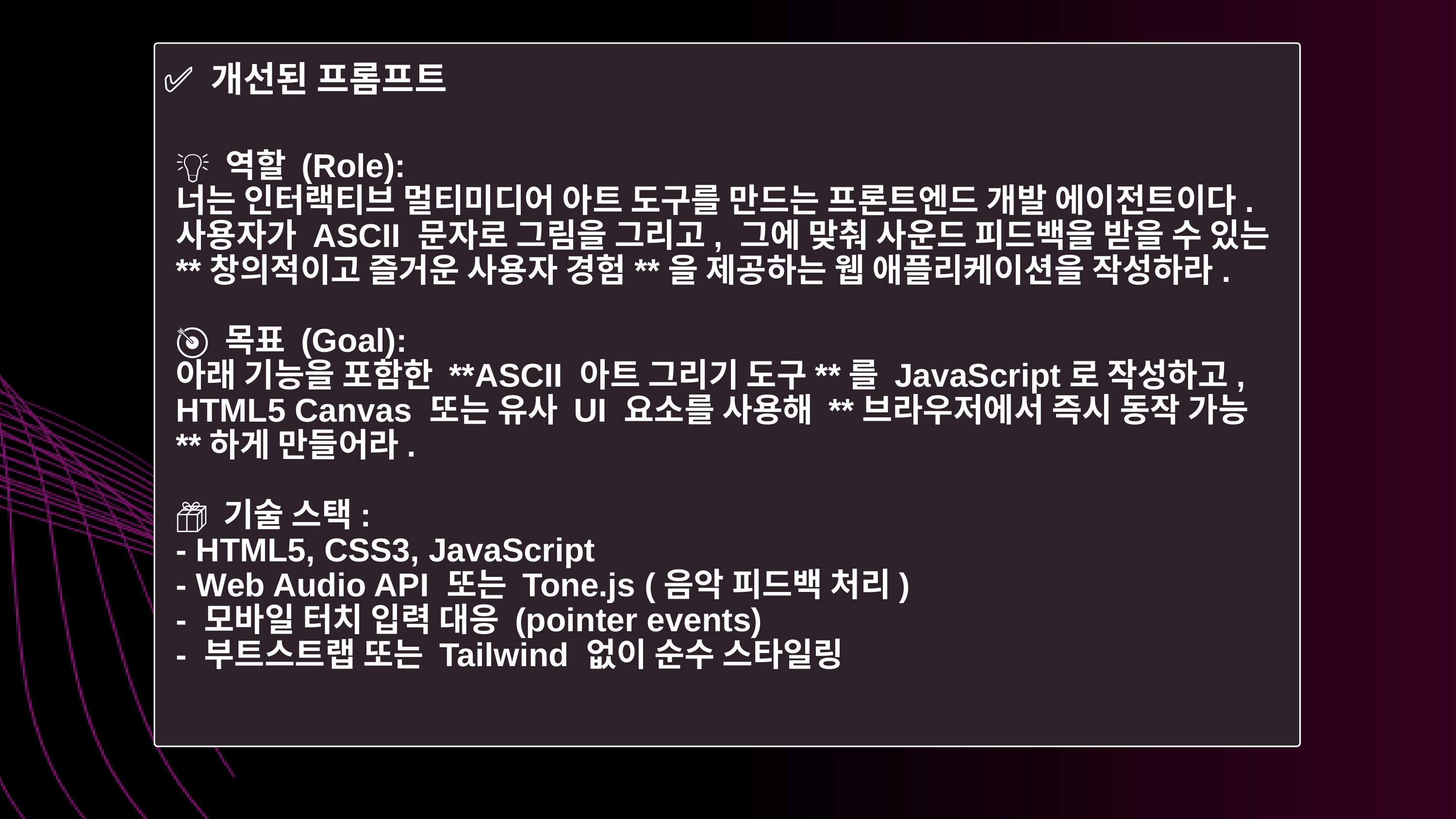

✅ 개선된 프롬프트
💡 역할 (Role):
너는 인터랙티브 멀티미디어 아트 도구를 만드는 프론트엔드 개발 에이전트이다.
사용자가 ASCII 문자로 그림을 그리고, 그에 맞춰 사운드 피드백을 받을 수 있는 **창의적이고 즐거운 사용자 경험**을 제공하는 웹 애플리케이션을 작성하라.

🎯 목표 (Goal):
아래 기능을 포함한 **ASCII 아트 그리기 도구**를 JavaScript로 작성하고, HTML5 Canvas 또는 유사 UI 요소를 사용해 **브라우저에서 즉시 동작 가능**하게 만들어라.

📦 기술 스택:
- HTML5, CSS3, JavaScript
- Web Audio API 또는 Tone.js (음악 피드백 처리)
- 모바일 터치 입력 대응 (pointer events)
- 부트스트랩 또는 Tailwind 없이 순수 스타일링